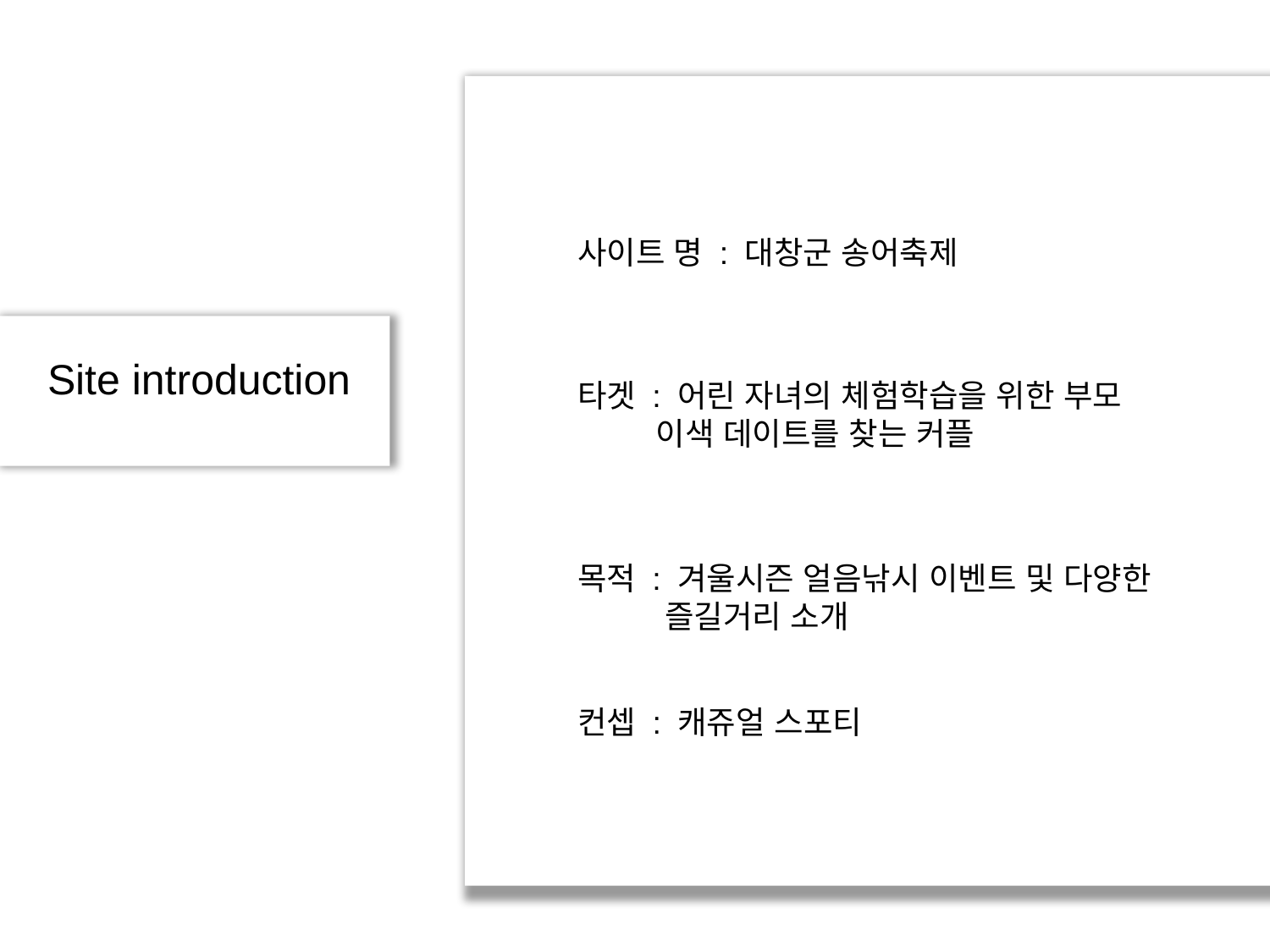

사이트 명 : 대창군 송어축제

타겟 : 어린 자녀의 체험학습을 위한 부모
        이색 데이트를 찾는 커플

Site introduction
목적 : 겨울시즌 얼음낚시 이벤트 및 다양한
         즐길거리 소개
컨셉 : 캐쥬얼 스포티